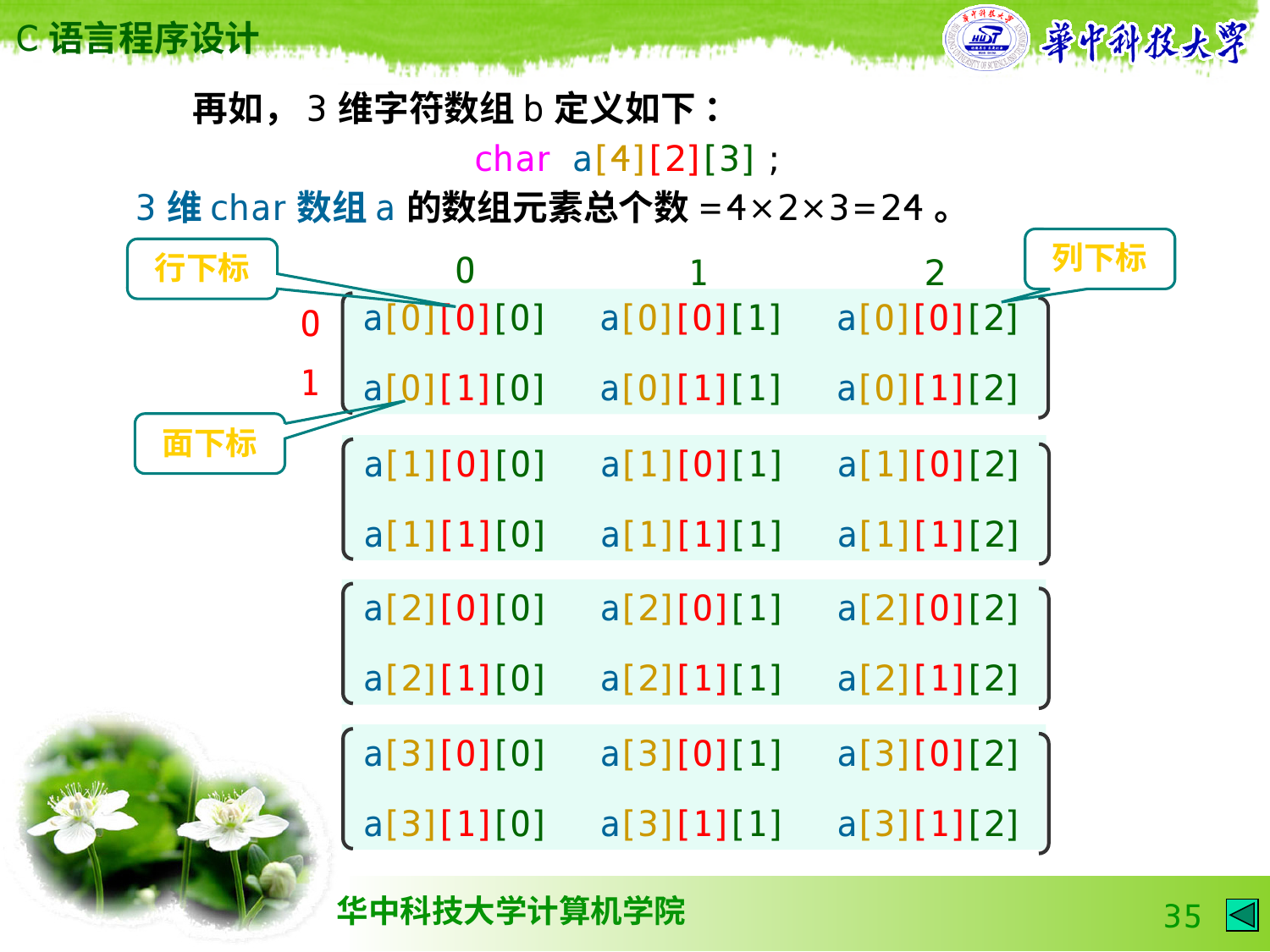

再如，3维字符数组b定义如下 ：
char  a[4][2][3] ;
3维char数组a 的数组元素总个数=4×2×3=24。
列下标
行下标
0
2
1
 a[0][0][0]     a[0][0][1]     a[0][0][2]
 a[0][1][0]     a[0][1][1]     a[0][1][2]

0

1
面下标
 a[1][0][0]     a[1][0][1]     a[1][0][2]
 a[1][1][0]     a[1][1][1]     a[1][1][2]

 a[2][0][0]     a[2][0][1]     a[2][0][2]
 a[2][1][0]     a[2][1][1]     a[2][1][2]

 a[3][0][0]     a[3][0][1]     a[3][0][2]
 a[3][1][0]     a[3][1][1]     a[3][1][2]

35